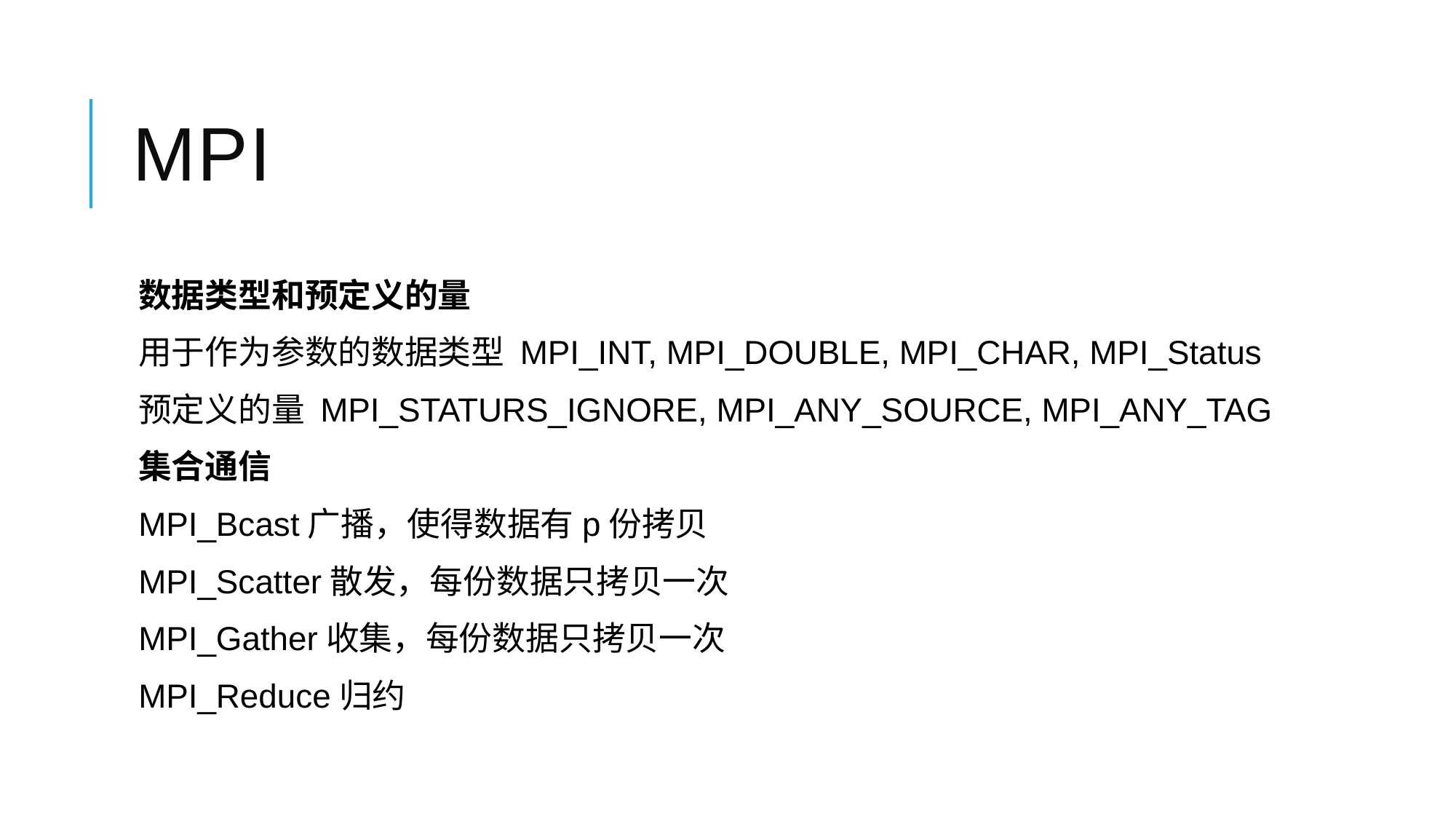

# MPI
数据类型和预定义的量
用于作为参数的数据类型 MPI_INT, MPI_DOUBLE, MPI_CHAR, MPI_Status
预定义的量 MPI_STATURS_IGNORE, MPI_ANY_SOURCE, MPI_ANY_TAG
集合通信
MPI_Bcast广播，使得数据有p份拷贝
MPI_Scatter散发，每份数据只拷贝一次
MPI_Gather收集，每份数据只拷贝一次
MPI_Reduce归约